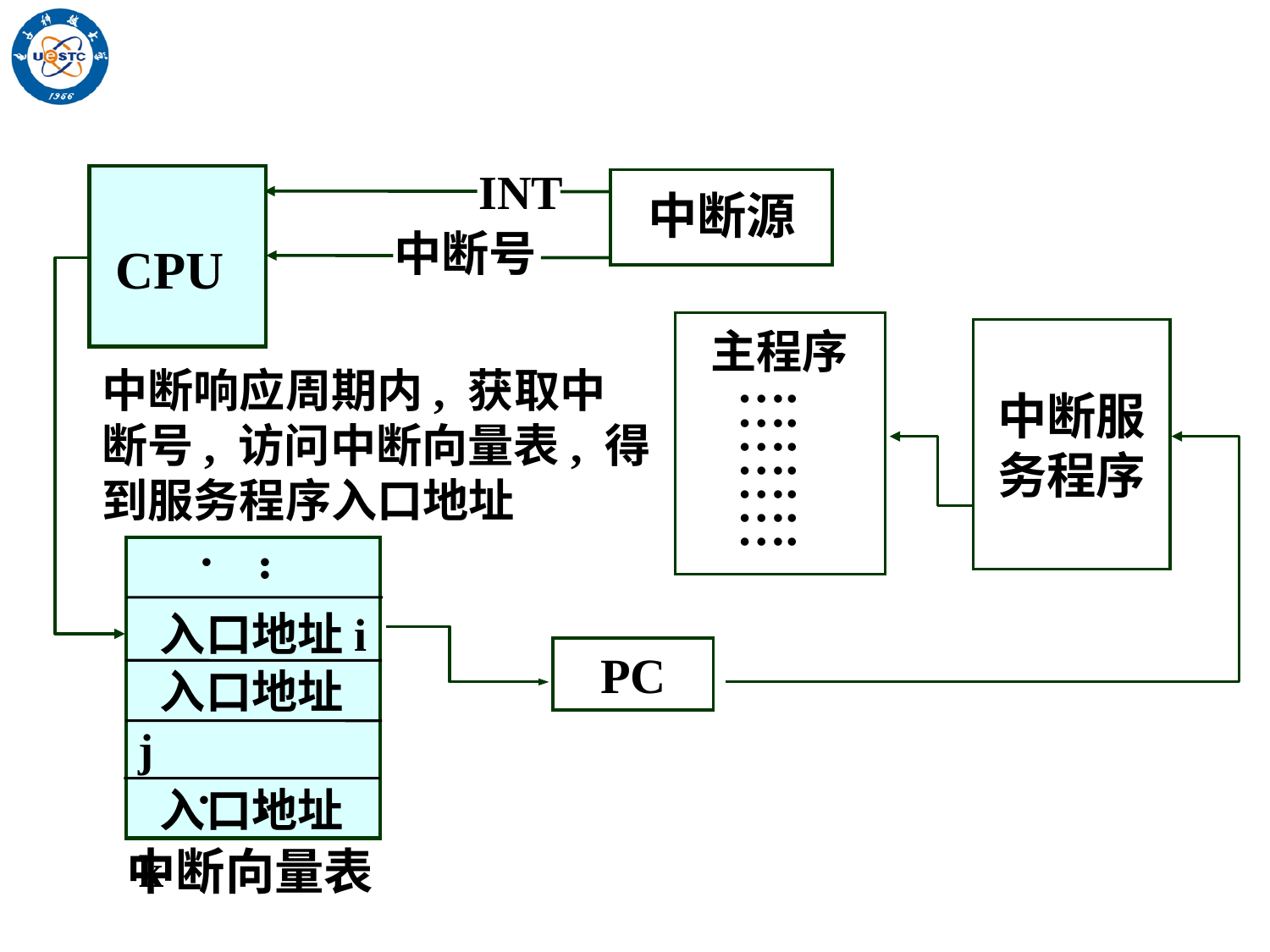

INT

 CPU

中断源

中断号

 主程序
    ….
    ….
    ….
    ….
    ….
    ….
    ….

中断服务程序

中断响应周期内, 获取中断号, 访问中断向量表, 得到服务程序入口地址

 入口地址i
 入口地址j
 入口地址k
...

...
中断向量表

PC